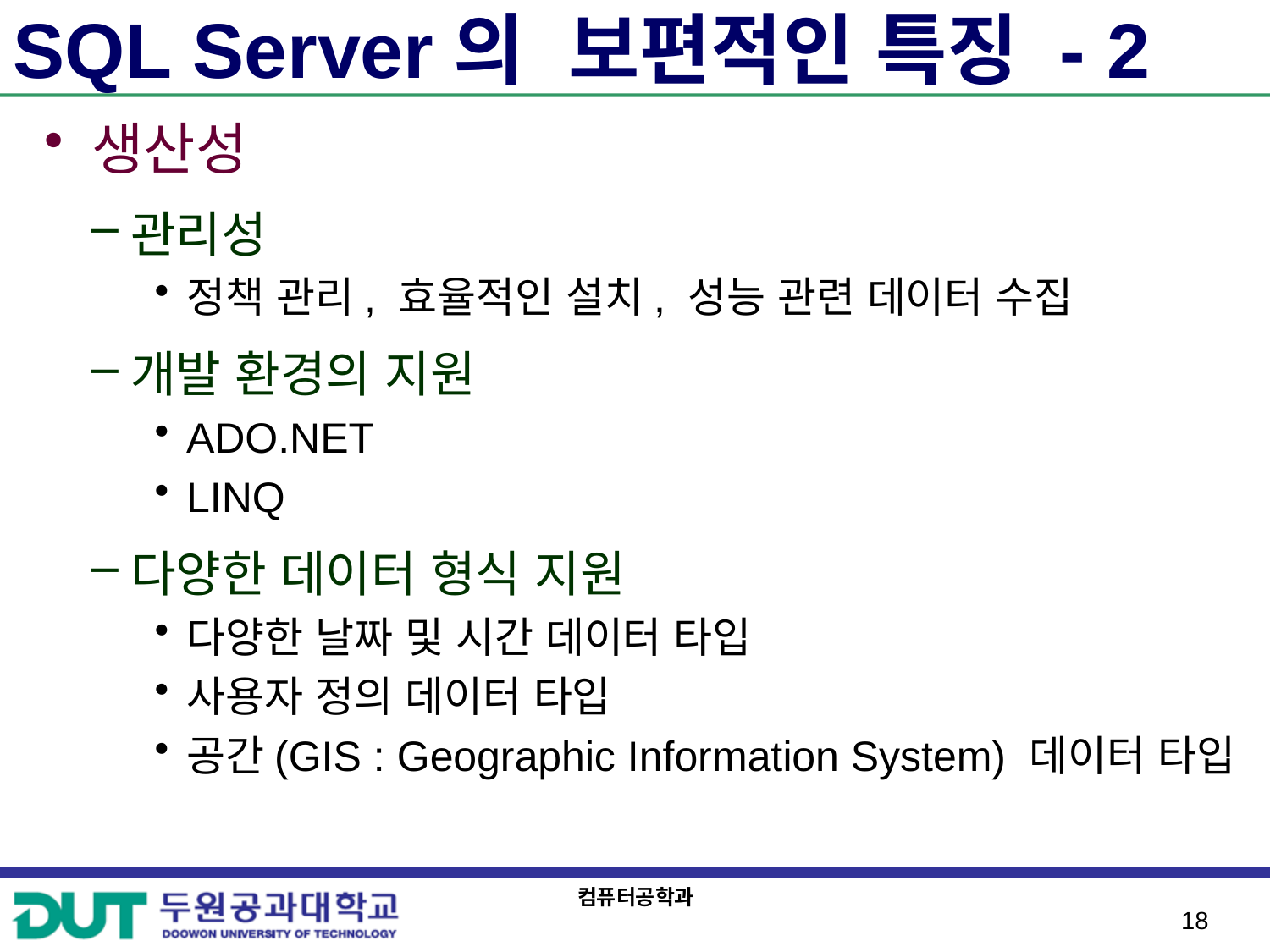

# SQL Server의  보편적인 특징 - 2
생산성
관리성
정책 관리, 효율적인 설치, 성능 관련 데이터 수집
개발 환경의 지원
ADO.NET
LINQ
다양한 데이터 형식 지원
다양한 날짜 및 시간 데이터 타입
사용자 정의 데이터 타입
공간(GIS : Geographic Information System) 데이터 타입